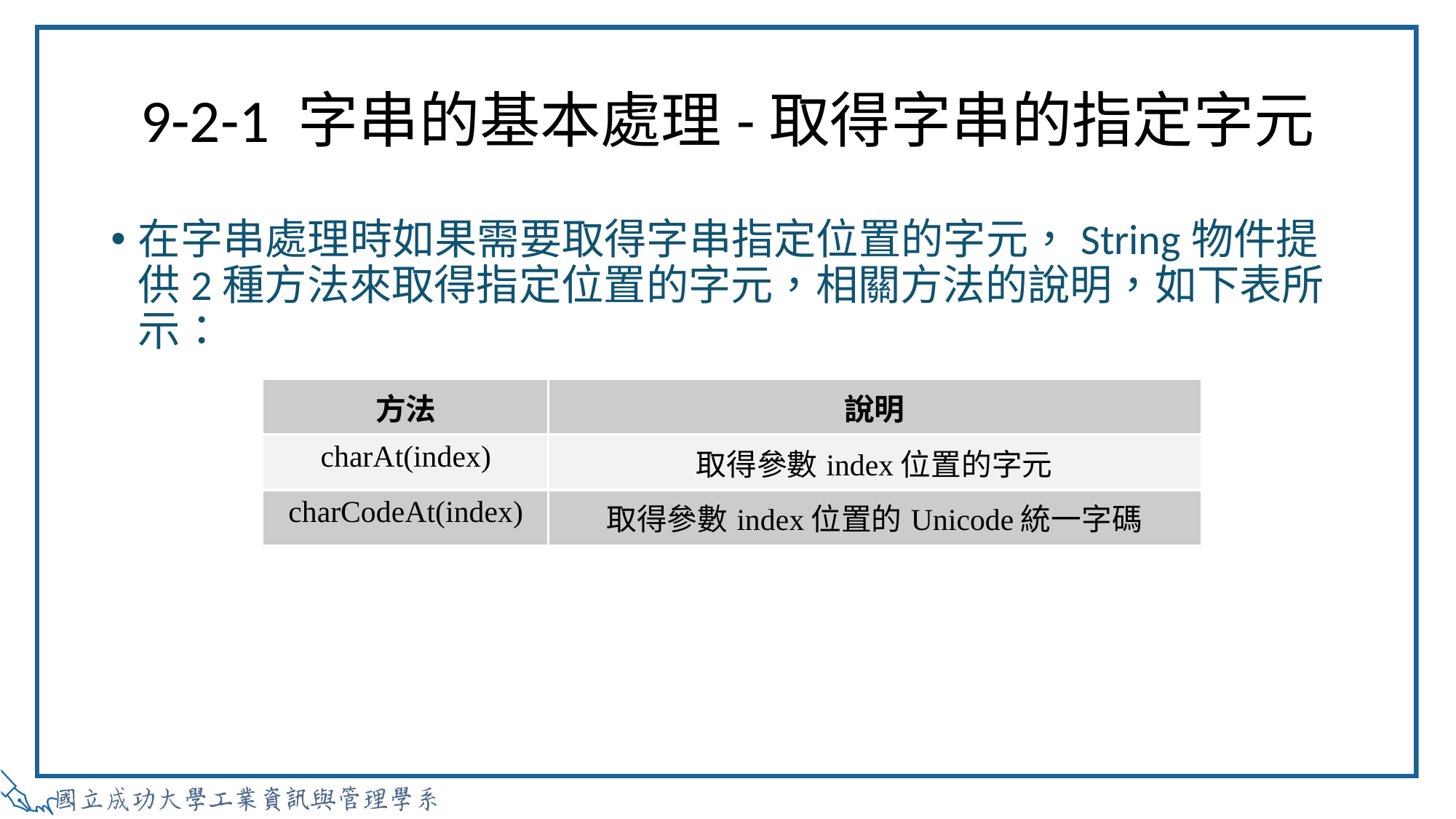

# 9-2-1 字串的基本處理-取得字串的指定字元
在字串處理時如果需要取得字串指定位置的字元，String物件提供2種方法來取得指定位置的字元，相關方法的說明，如下表所示：

| 方法 | 說明 |
| --- | --- |
| charAt(index) | 取得參數index位置的字元 |
| charCodeAt(index) | 取得參數index位置的Unicode統一字碼 |